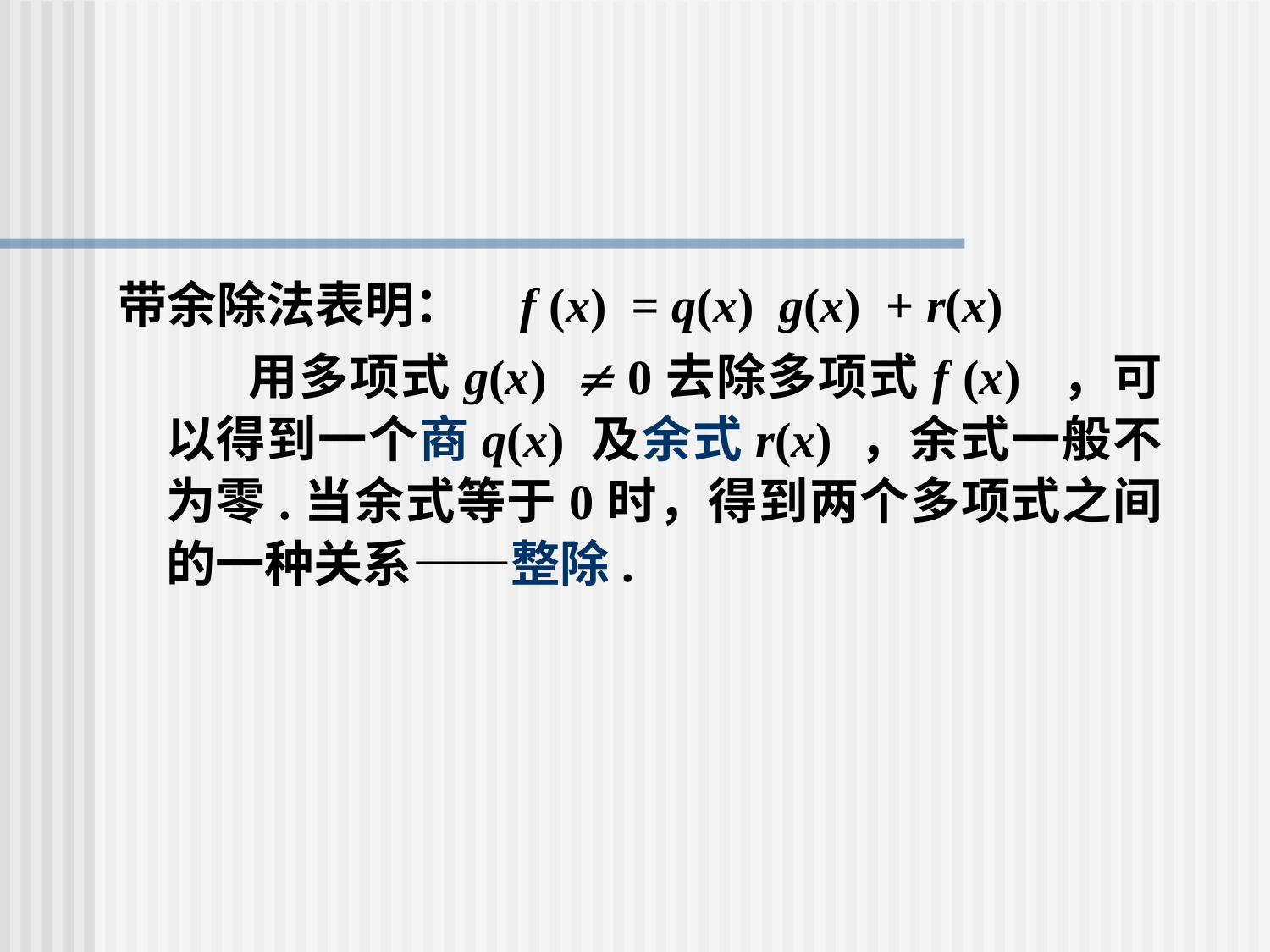

带余除法表明：    f (x)  = q(x)  g(x)  + r(x)
         用多项式g(x)  ≠ 0去除多项式f (x)  ，可以得到一个商q(x) 及余式r(x) ，余式一般不为零.当余式等于0时，得到两个多项式之间的一种关系——整除.